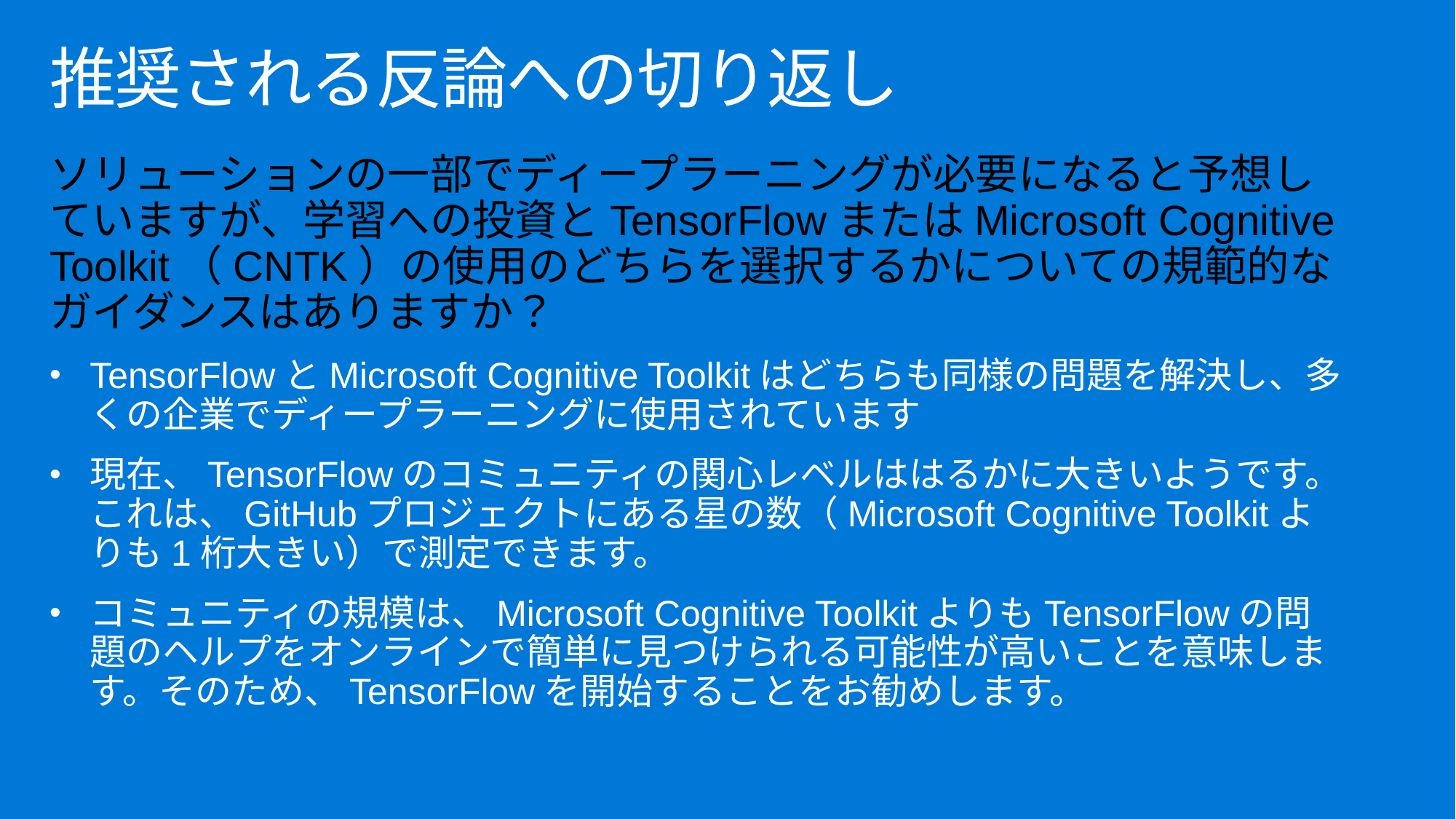

# 推奨される反論への切り返し
ソリューションの一部でディープラーニングが必要になると予想していますが、学習への投資とTensorFlowまたはMicrosoft Cognitive Toolkit（CNTK）の使用のどちらを選択するかについての規範的なガイダンスはありますか？
TensorFlowとMicrosoft Cognitive Toolkitはどちらも同様の問題を解決し、多くの企業でディープラーニングに使用されています
現在、TensorFlowのコミュニティの関心レベルははるかに大きいようです。これは、GitHubプロジェクトにある星の数（Microsoft Cognitive Toolkitよりも1桁大きい）で測定できます。
コミュニティの規模は、Microsoft Cognitive ToolkitよりもTensorFlowの問題のヘルプをオンラインで簡単に見つけられる可能性が高いことを意味します。そのため、TensorFlowを開始することをお勧めします。